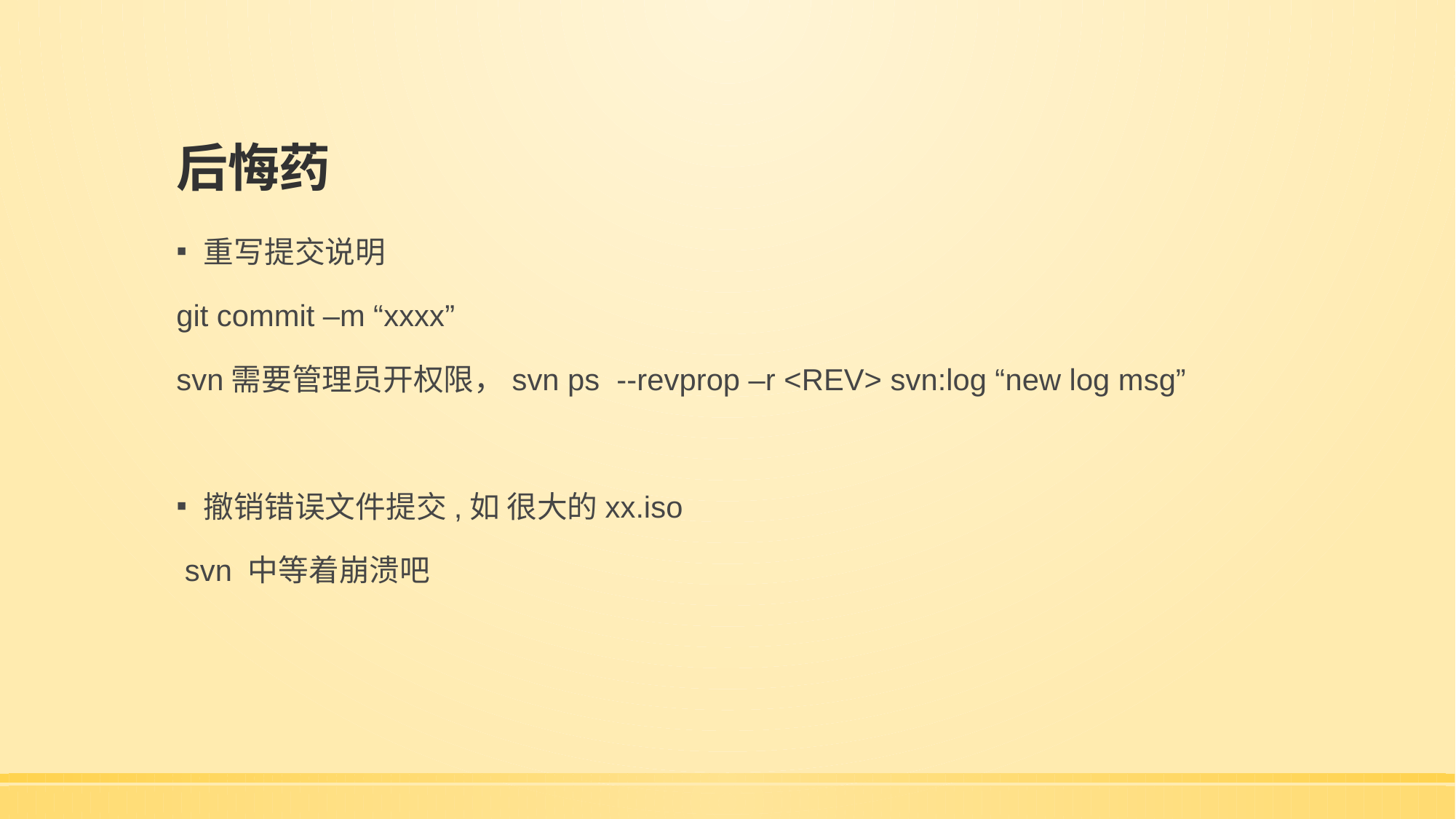

# 后悔药
重写提交说明
git commit –m “xxxx”
svn需要管理员开权限，svn ps  --revprop –r <REV> svn:log “new log msg”

撤销错误文件提交,如 很大的xx.iso
 svn 中等着崩溃吧